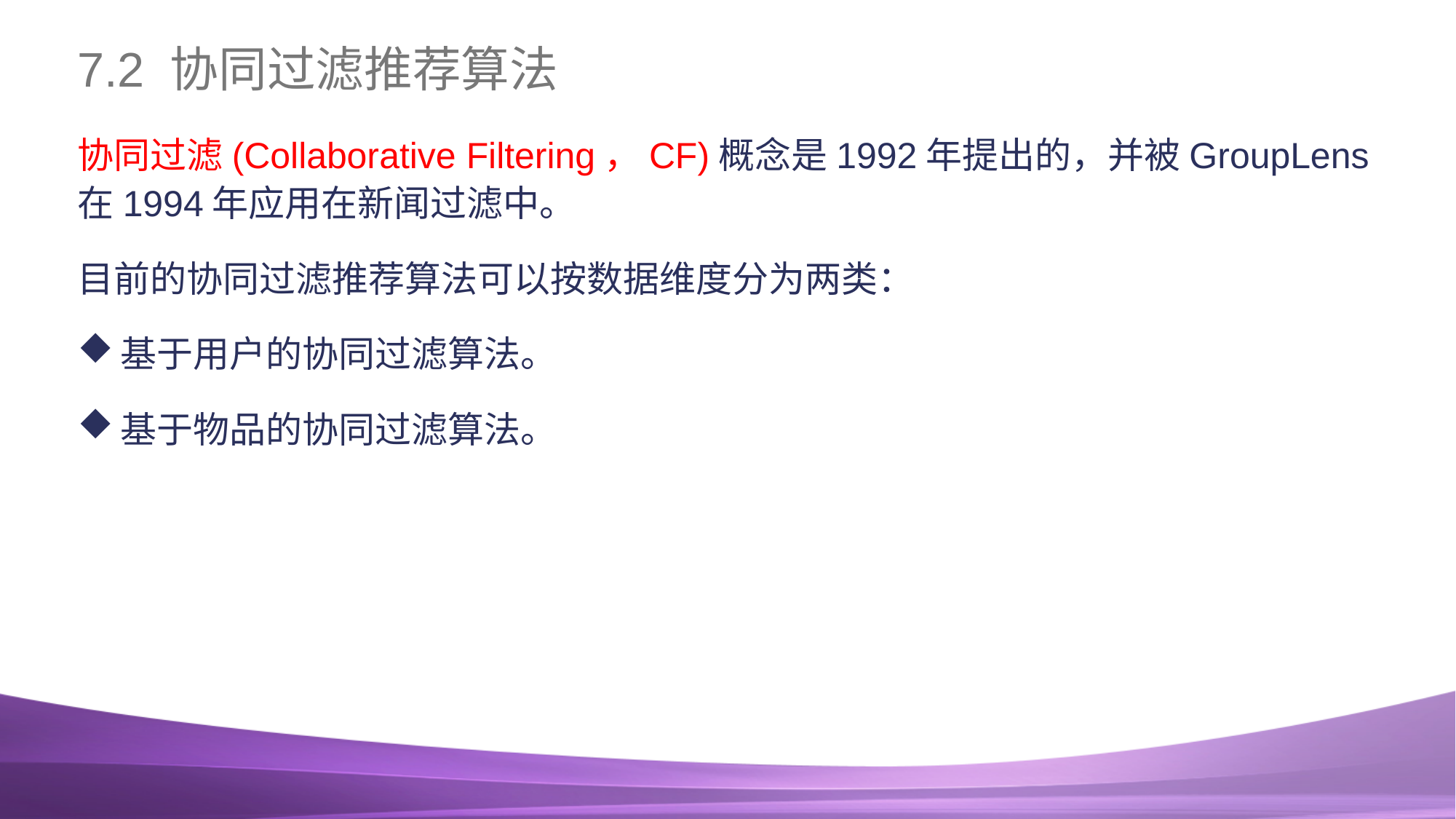

# 7.2 协同过滤推荐算法
协同过滤(Collaborative Filtering，CF)概念是1992年提出的，并被GroupLens在1994年应用在新闻过滤中。
目前的协同过滤推荐算法可以按数据维度分为两类：
基于用户的协同过滤算法。
基于物品的协同过滤算法。